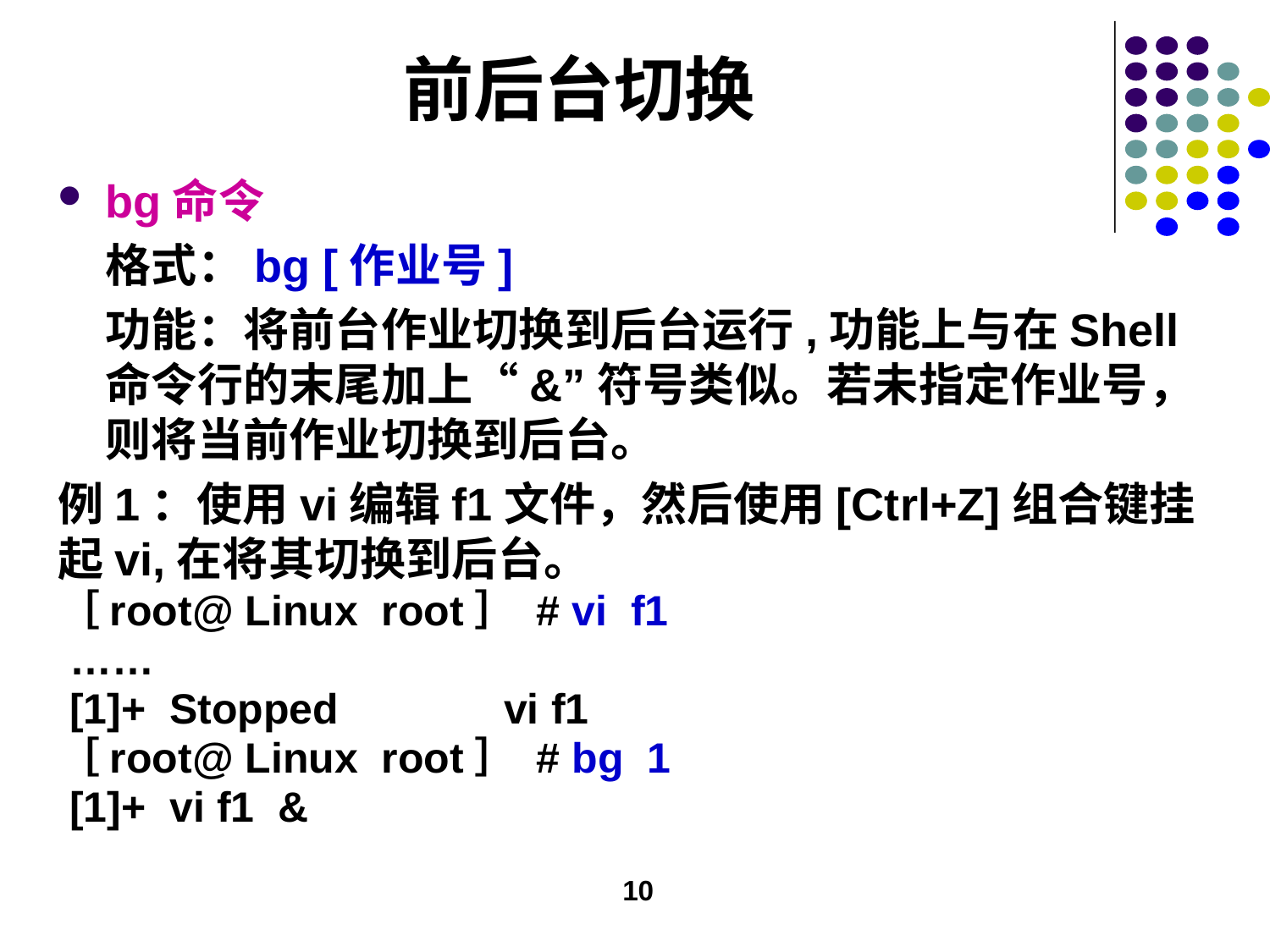

# 前后台切换
bg命令
格式：bg [作业号]
功能：将前台作业切换到后台运行,功能上与在Shell命令行的末尾加上“&”符号类似。若未指定作业号，则将当前作业切换到后台。
例1：使用vi编辑f1文件，然后使用[Ctrl+Z]组合键挂起vi,在将其切换到后台。
［root@ Linux  root］ # vi  f1
 ……
 [1]+  Stopped              vi f1
［root@ Linux  root］ # bg  1
 [1]+  vi f1  &

10